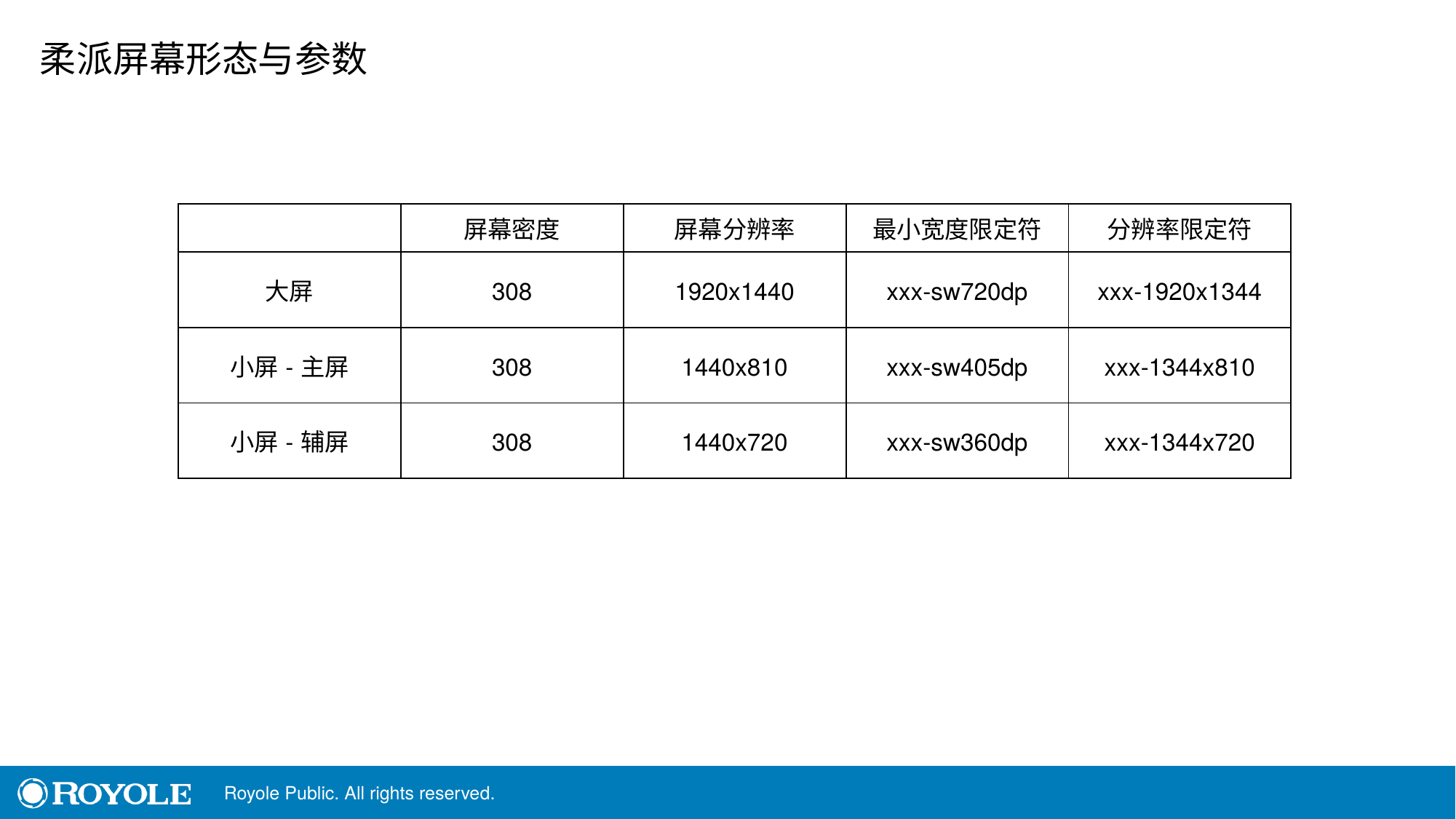

柔派屏幕形态与参数
|  | 屏幕密度 | 屏幕分辨率 | 最小宽度限定符 | 分辨率限定符 |
| --- | --- | --- | --- | --- |
| 大屏 | 308 | 1920x1440 | xxx-sw720dp | xxx-1920x1344 |
| 小屏-主屏 | 308 | 1440x810 | xxx-sw405dp | xxx-1344x810 |
| 小屏-辅屏 | 308 | 1440x720 | xxx-sw360dp | xxx-1344x720 |